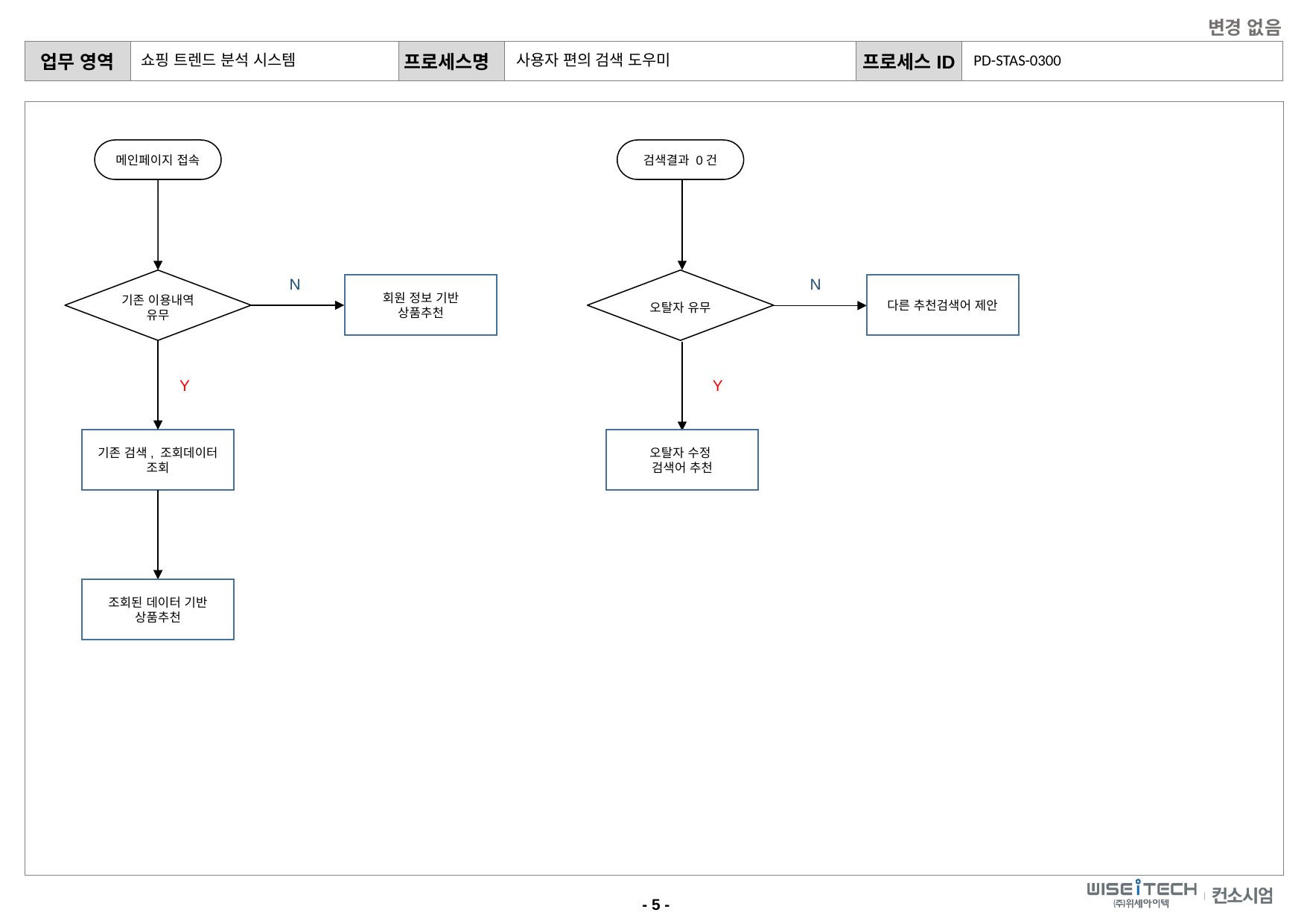

변경 없음
PD-STAS-0300
쇼핑 트렌드 분석 시스템
사용자 편의 검색 도우미
메인페이지 접속
검색결과 0건
N
N
기존 이용내역 유무
오탈자 유무
회원 정보 기반
상품추천
다른 추천검색어 제안
Y
Y
기존 검색, 조회데이터 조회
오탈자 수정
검색어 추천
조회된 데이터 기반
상품추천